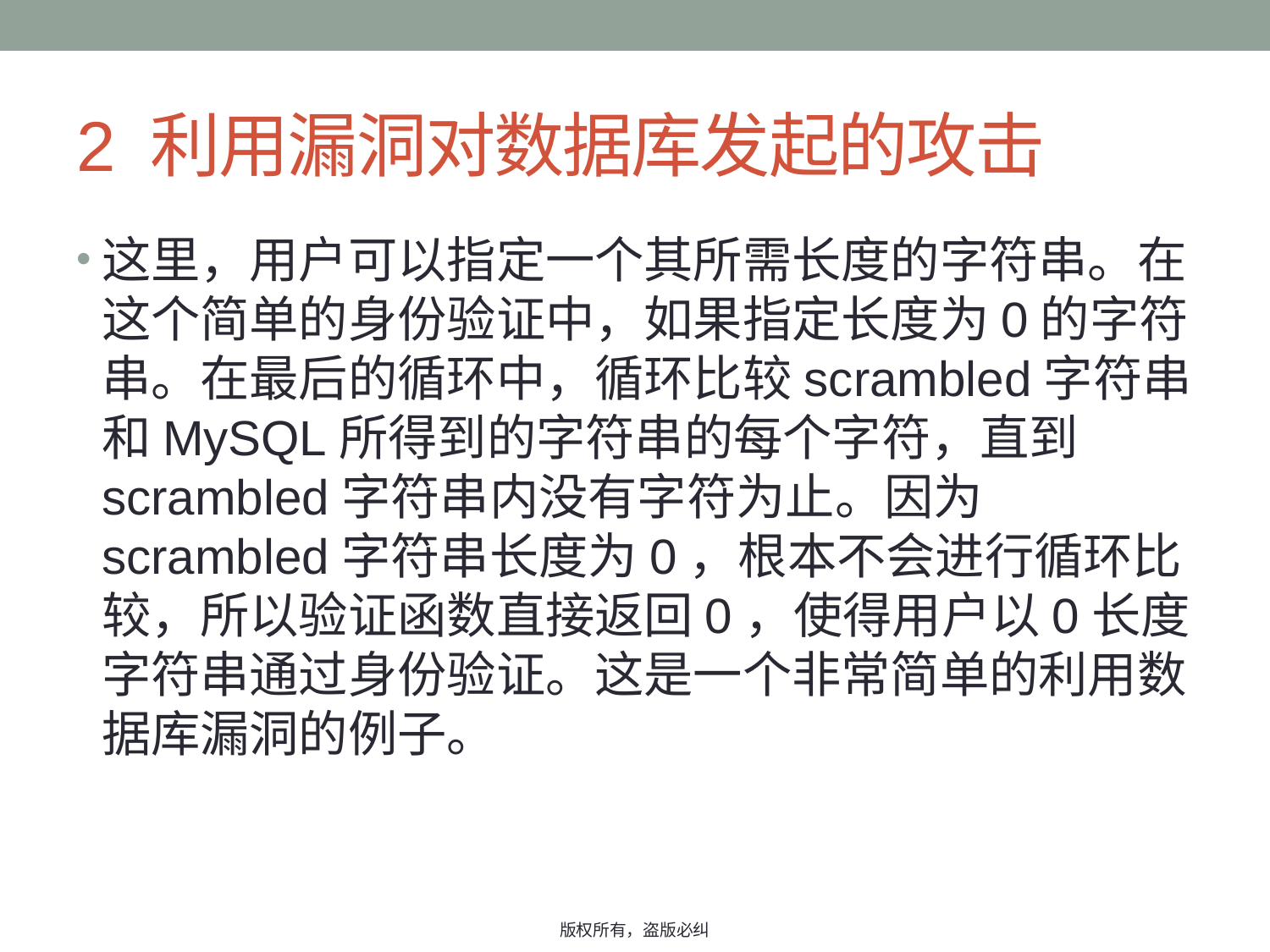

# 2 利用漏洞对数据库发起的攻击
这里，用户可以指定一个其所需长度的字符串。在这个简单的身份验证中，如果指定长度为0的字符串。在最后的循环中，循环比较scrambled字符串和MySQL所得到的字符串的每个字符，直到scrambled字符串内没有字符为止。因为scrambled字符串长度为0，根本不会进行循环比较，所以验证函数直接返回0，使得用户以0长度字符串通过身份验证。这是一个非常简单的利用数据库漏洞的例子。
版权所有，盗版必纠